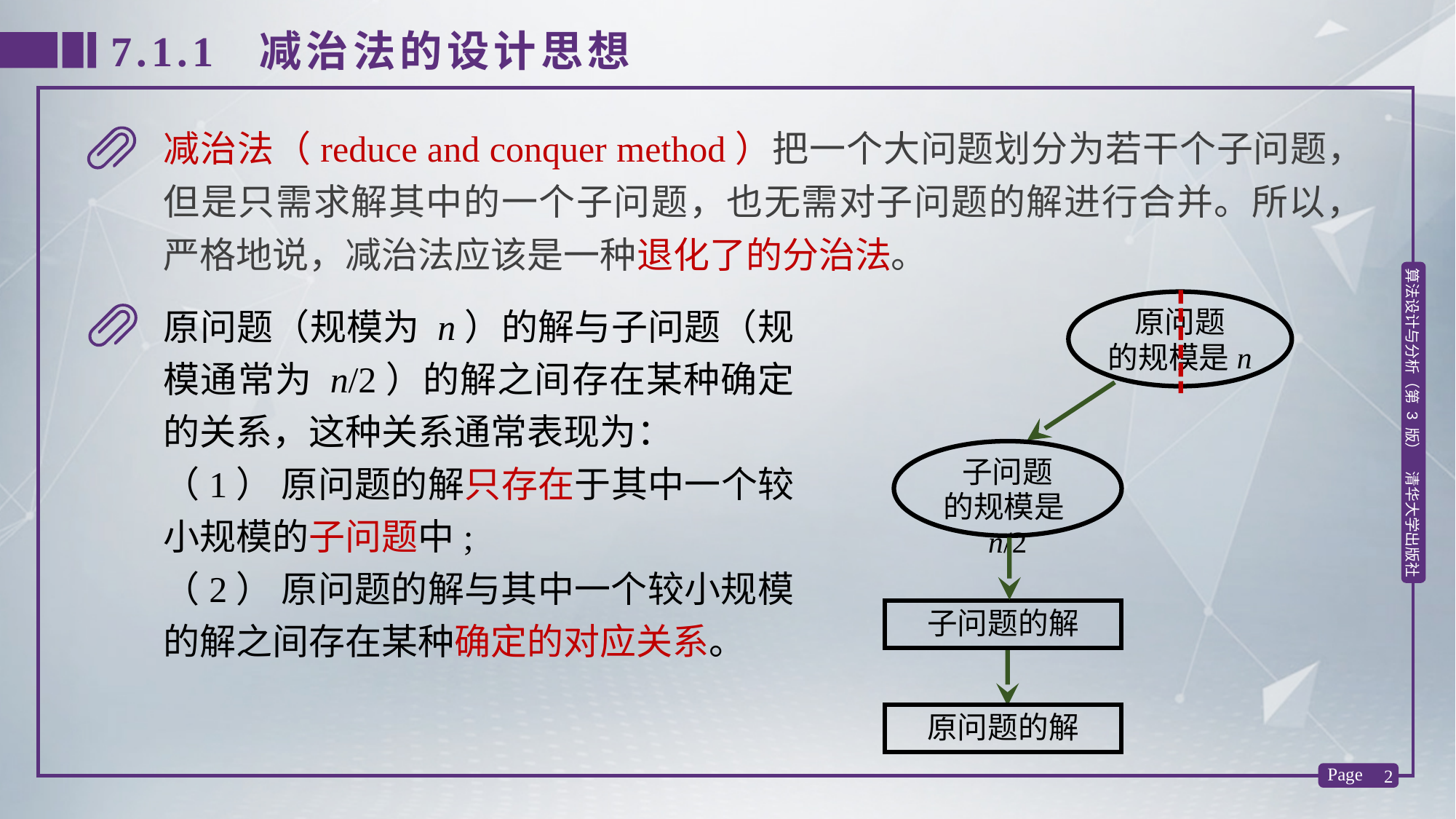

7.1.1  减治法的设计思想
减治法（reduce and conquer method）把一个大问题划分为若干个子问题，但是只需求解其中的一个子问题，也无需对子问题的解进行合并。所以，严格地说，减治法应该是一种退化了的分治法。

原问题（规模为 n）的解与子问题（规模通常为 n/2）的解之间存在某种确定的关系，这种关系通常表现为：
（1） 原问题的解只存在于其中一个较小规模的子问题中;
（2） 原问题的解与其中一个较小规模的解之间存在某种确定的对应关系。

原问题
的规模是n

子问题
的规模是n/2

子问题的解

原问题的解